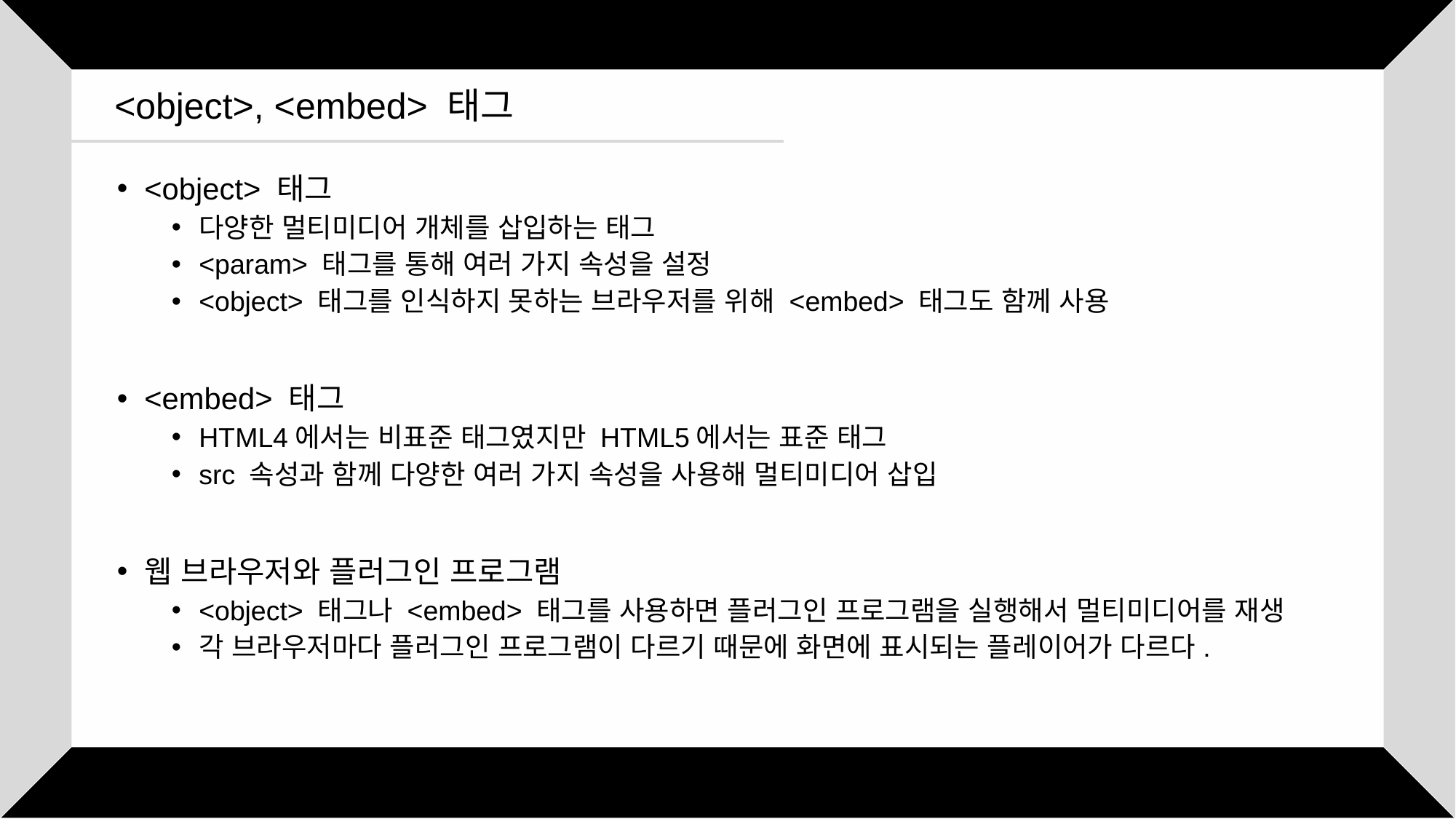

<object>, <embed> 태그
<object> 태그
다양한 멀티미디어 개체를 삽입하는 태그
<param> 태그를 통해 여러 가지 속성을 설정
<object> 태그를 인식하지 못하는 브라우저를 위해 <embed> 태그도 함께 사용

<embed> 태그
HTML4에서는 비표준 태그였지만 HTML5에서는 표준 태그
src 속성과 함께 다양한 여러 가지 속성을 사용해 멀티미디어 삽입

웹 브라우저와 플러그인 프로그램
<object> 태그나 <embed> 태그를 사용하면 플러그인 프로그램을 실행해서 멀티미디어를 재생
각 브라우저마다 플러그인 프로그램이 다르기 때문에 화면에 표시되는 플레이어가 다르다.